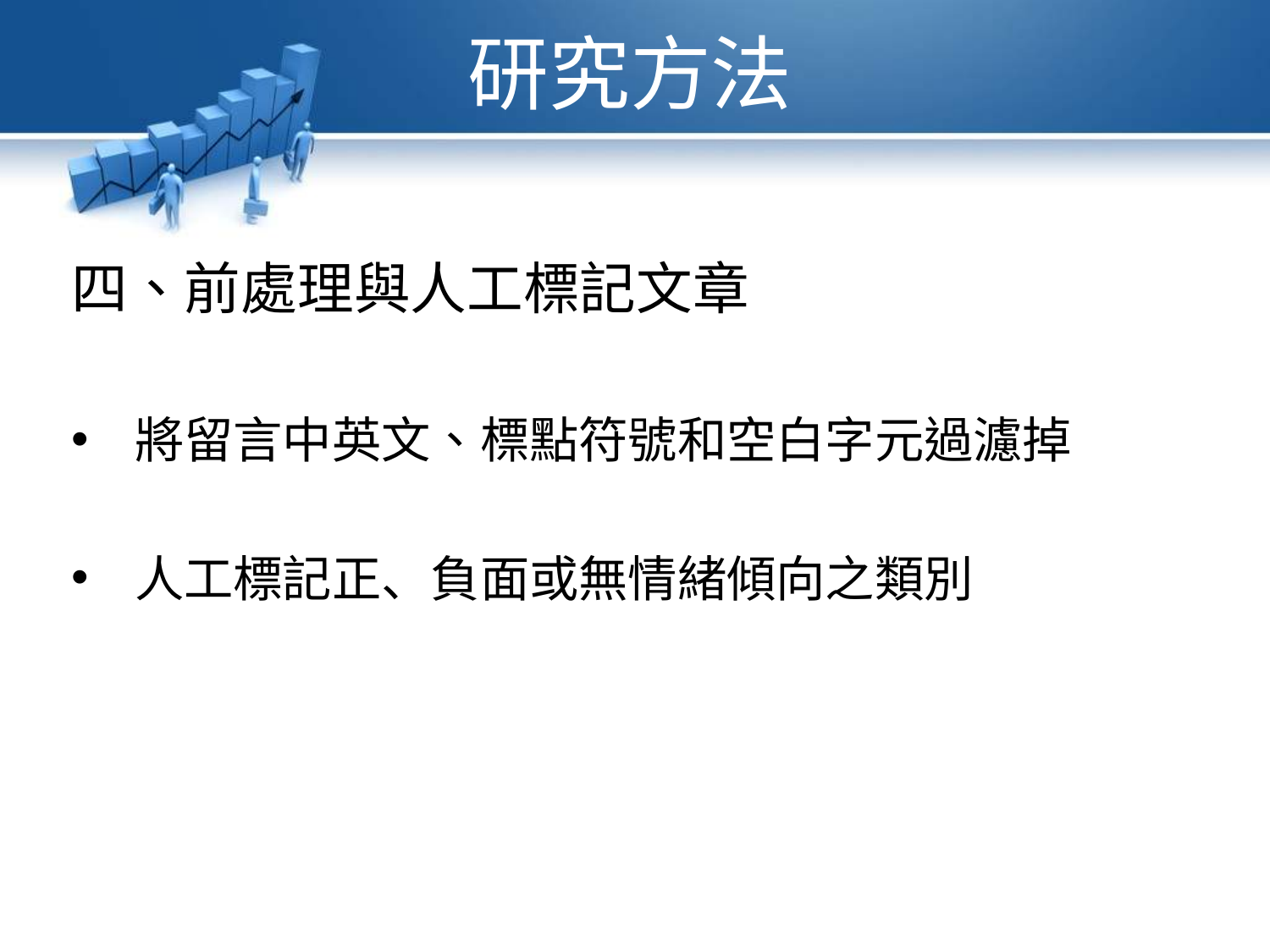

研究方法
四、前處理與人工標記文章

將留言中英文、標點符號和空白字元過濾掉

人工標記正、負面或無情緒傾向之類別